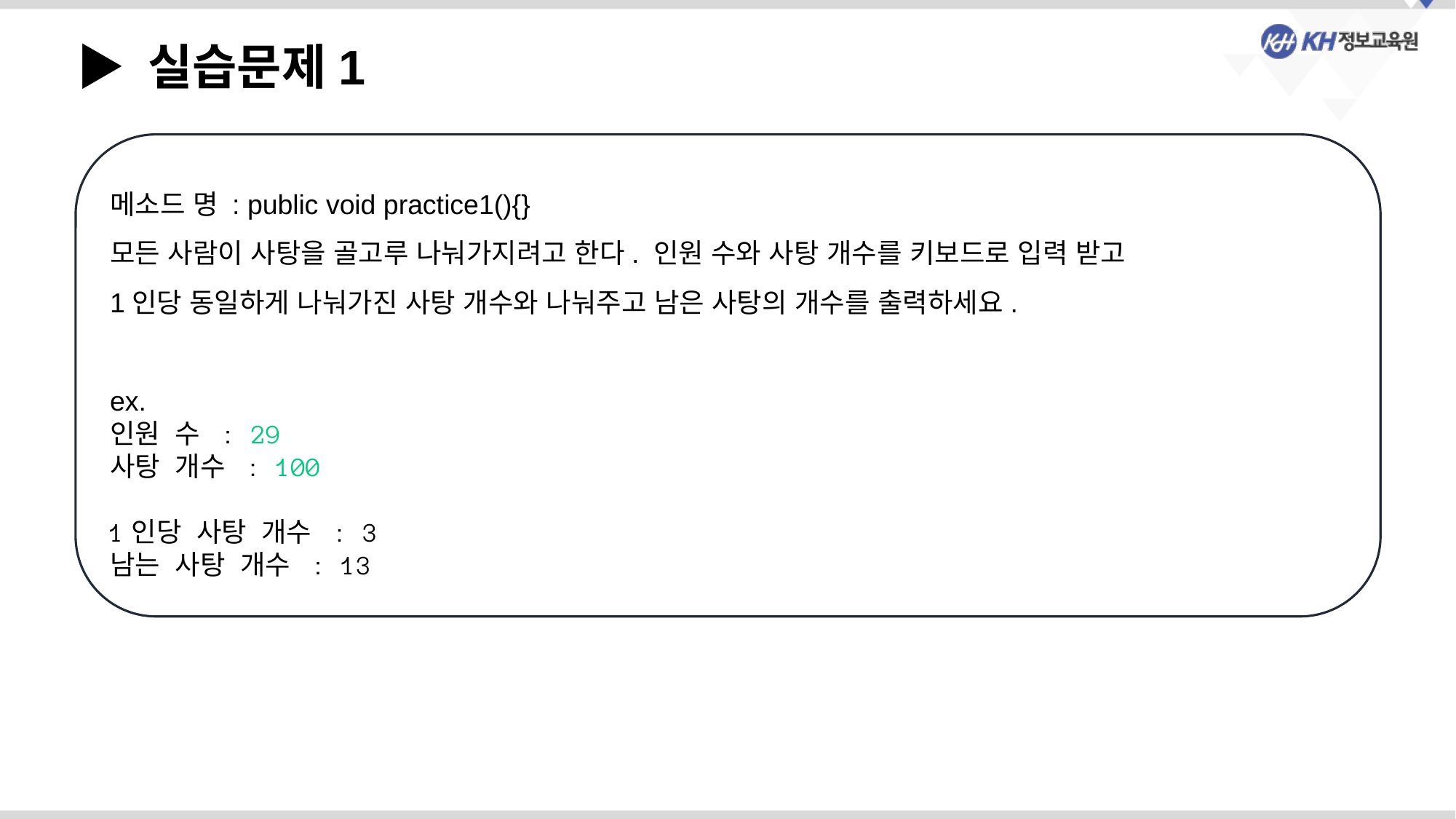

▶ 실습문제1
메소드 명 : public void practice1(){}
모든 사람이 사탕을 골고루 나눠가지려고 한다. 인원 수와 사탕 개수를 키보드로 입력 받고
1인당 동일하게 나눠가진 사탕 개수와 나눠주고 남은 사탕의 개수를 출력하세요.

ex.
인원 수 : 29
사탕 개수 : 100

1인당 사탕 개수 : 3
남는 사탕 개수 : 13